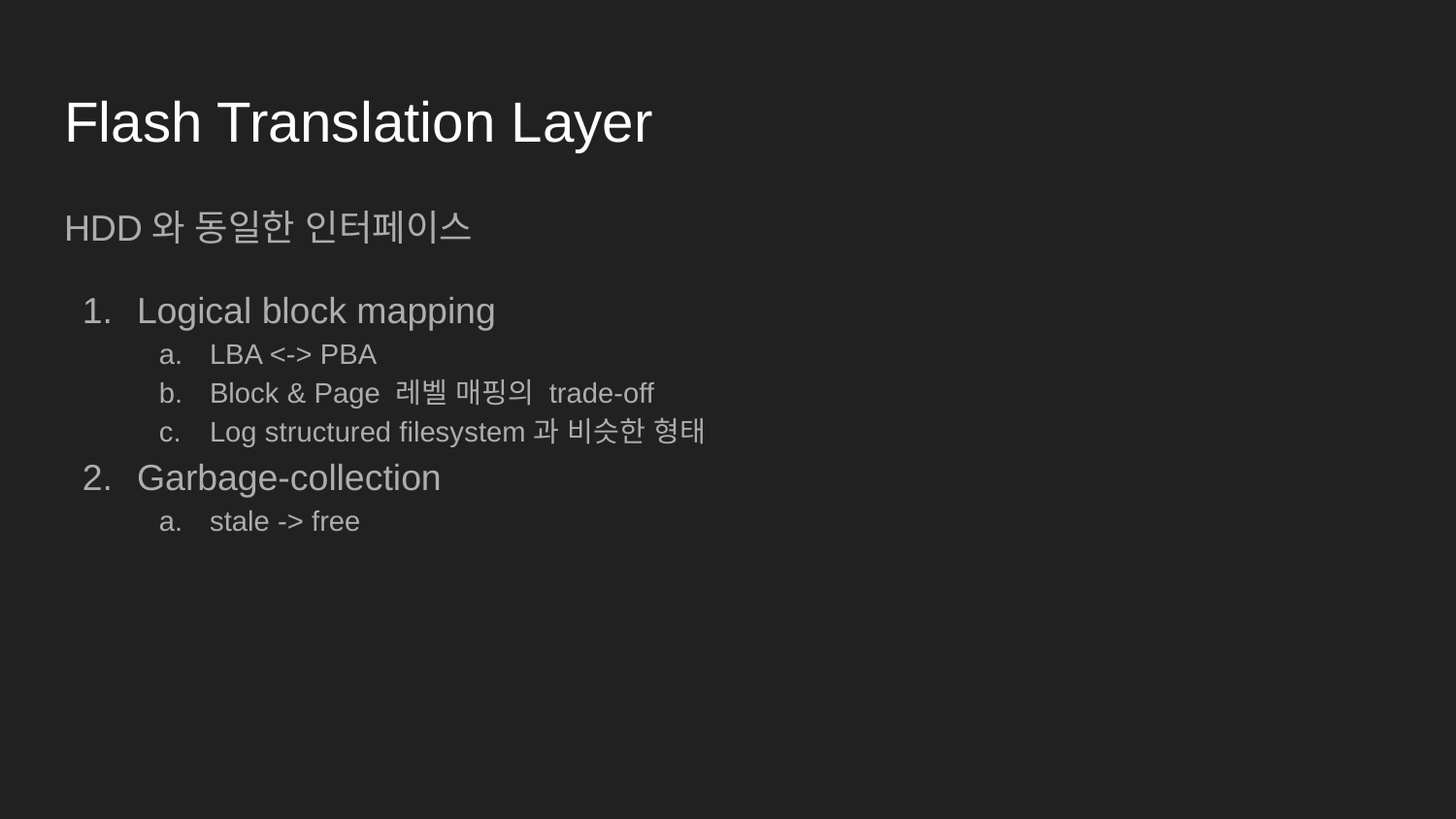

# Flash Translation Layer
HDD와 동일한 인터페이스
Logical block mapping
LBA <-> PBA
Block & Page 레벨 매핑의 trade-off
Log structured filesystem과 비슷한 형태
Garbage-collection
stale -> free